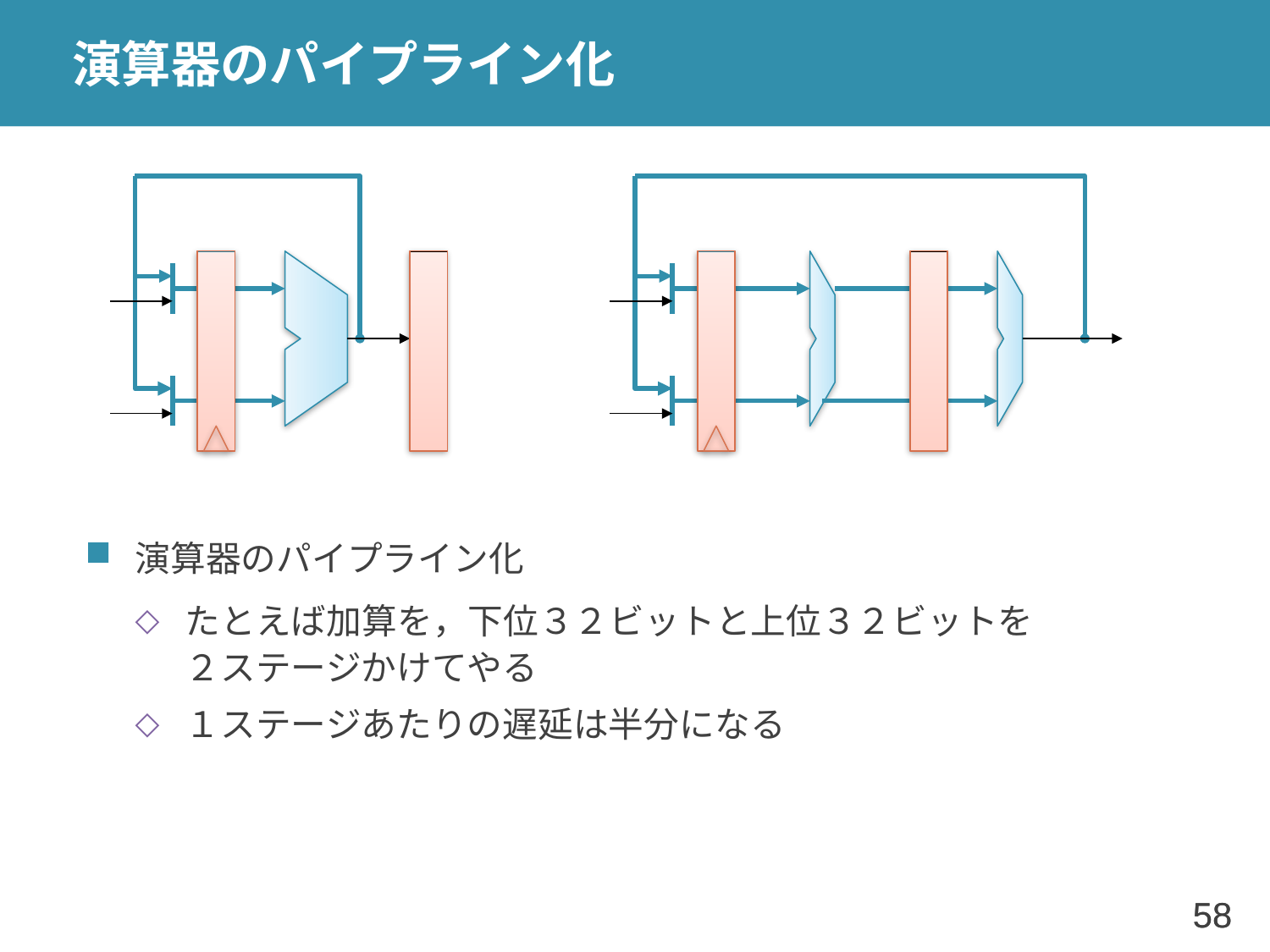

# 演算器のパイプライン化

演算器のパイプライン化
たとえば加算を，下位３２ビットと上位３２ビットを
２ステージかけてやる
１ステージあたりの遅延は半分になる